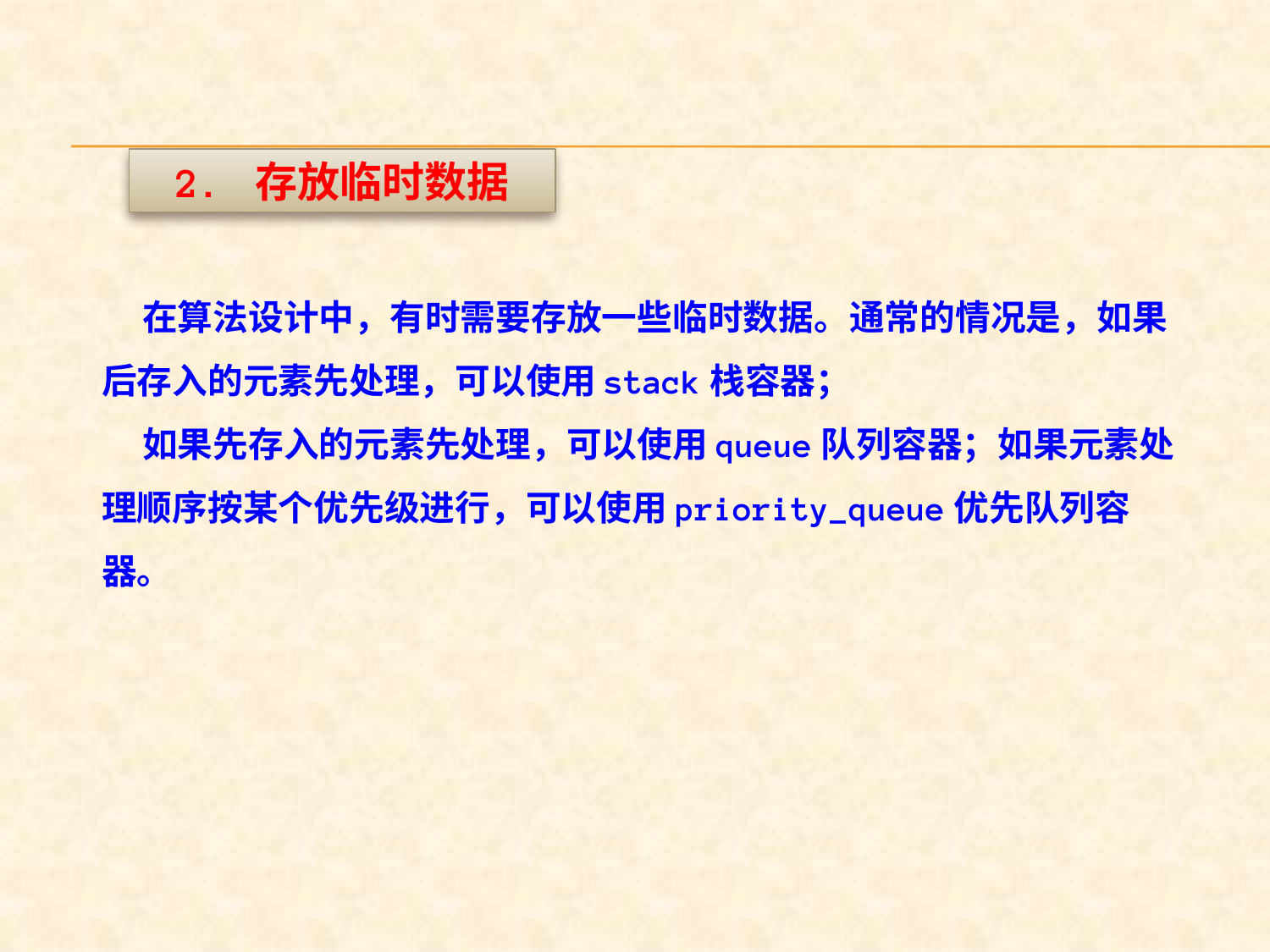

2. 存放临时数据
    在算法设计中，有时需要存放一些临时数据。通常的情况是，如果后存入的元素先处理，可以使用stack栈容器；
    如果先存入的元素先处理，可以使用queue队列容器；如果元素处理顺序按某个优先级进行，可以使用priority_queue优先队列容器。